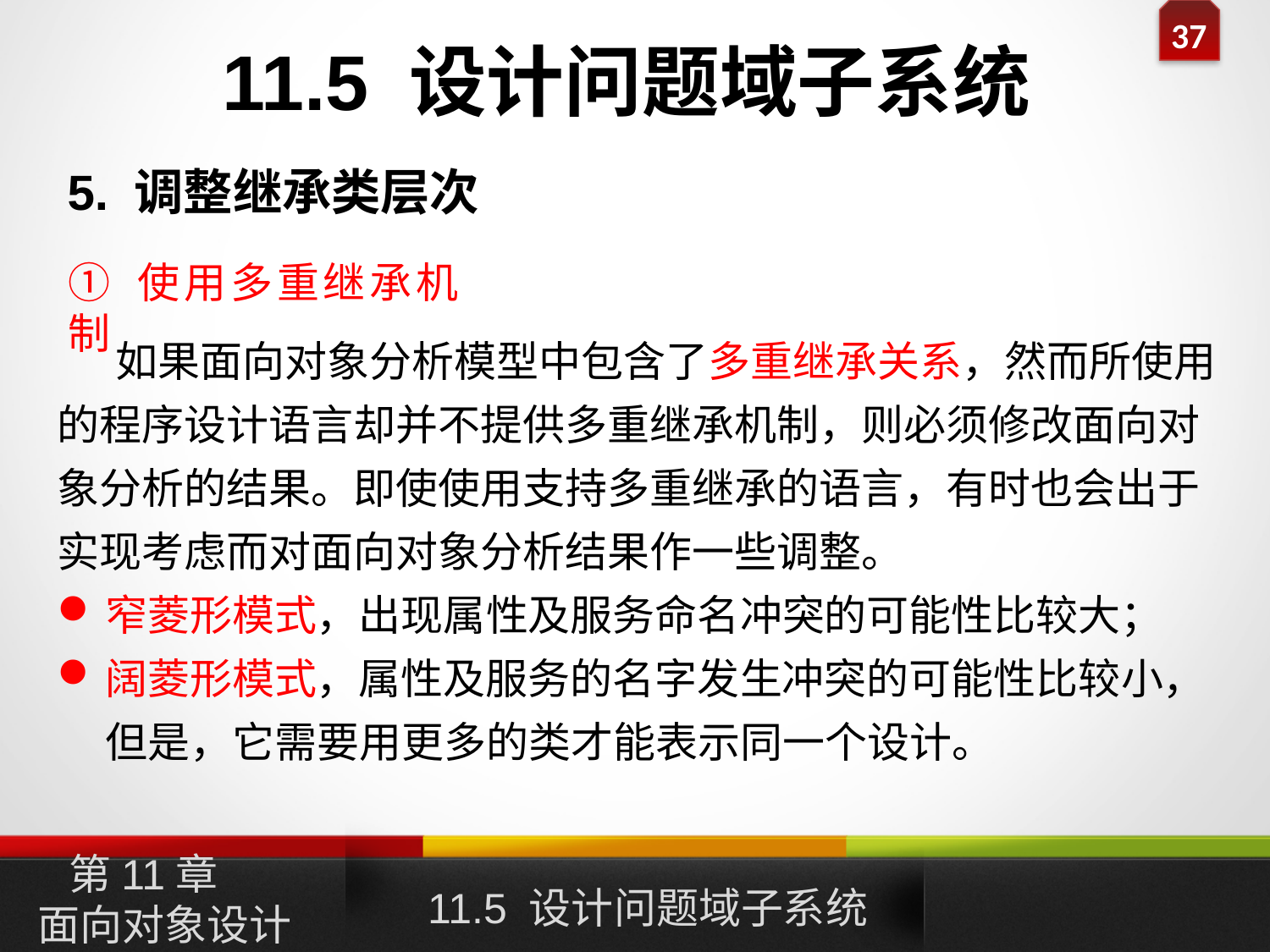

# 11.5 设计问题域子系统
5. 调整继承类层次
① 使用多重继承机制
     如果面向对象分析模型中包含了多重继承关系，然而所使用的程序设计语言却并不提供多重继承机制，则必须修改面向对象分析的结果。即使使用支持多重继承的语言，有时也会出于实现考虑而对面向对象分析结果作一些调整。
窄菱形模式，出现属性及服务命名冲突的可能性比较大；
阔菱形模式，属性及服务的名字发生冲突的可能性比较小，但是，它需要用更多的类才能表示同一个设计。
11.5 设计问题域子系统